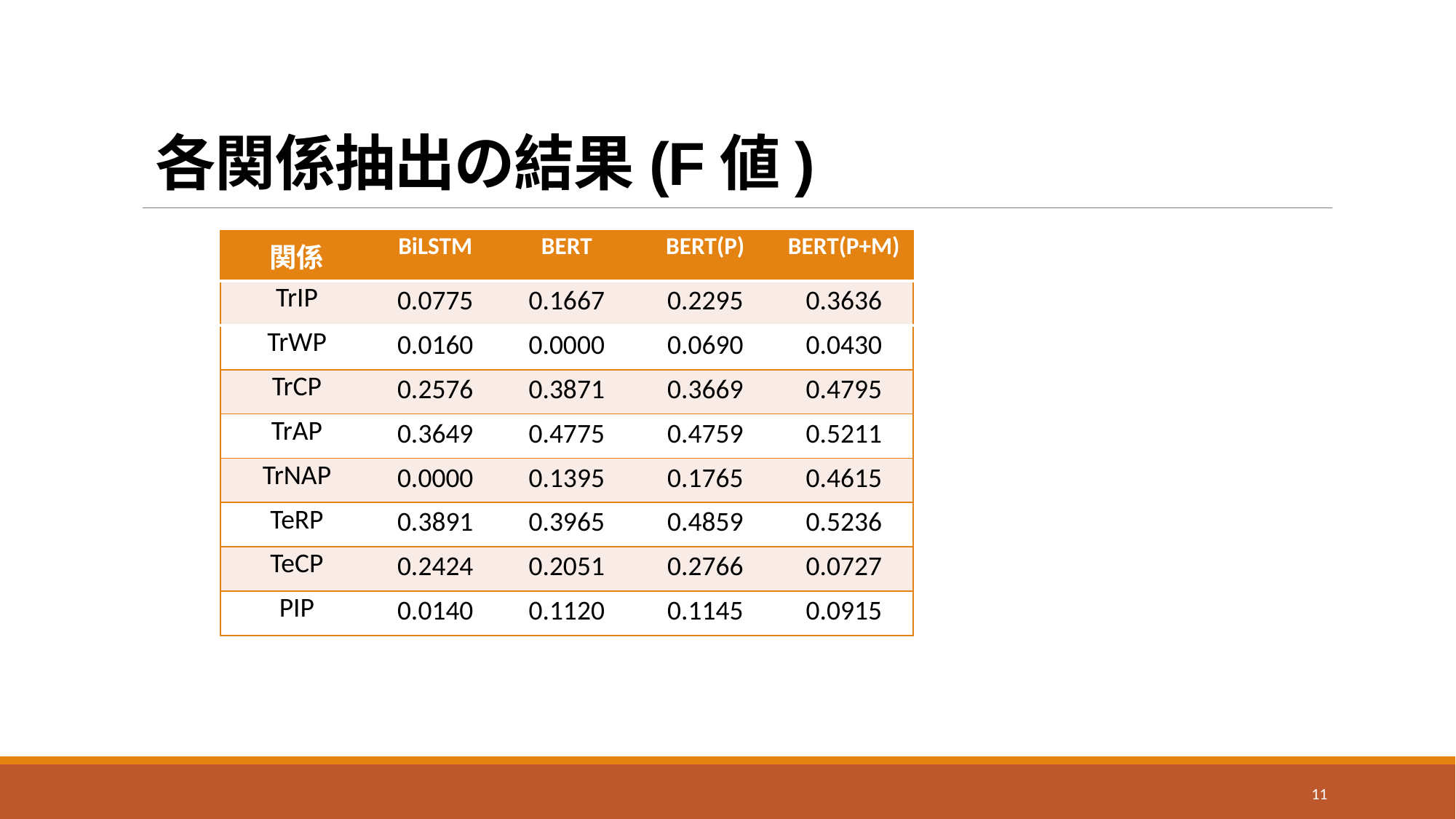

# 各関係抽出の結果(F値)
| 関係 | BiLSTM | BERT | BERT(P) | BERT(P+M) |
| --- | --- | --- | --- | --- |
| TrIP | 0.0775 | 0.1667 | 0.2295 | 0.3636 |
| TrWP | 0.0160 | 0.0000 | 0.0690 | 0.0430 |
| TrCP | 0.2576 | 0.3871 | 0.3669 | 0.4795 |
| TrAP | 0.3649 | 0.4775 | 0.4759 | 0.5211 |
| TrNAP | 0.0000 | 0.1395 | 0.1765 | 0.4615 |
| TeRP | 0.3891 | 0.3965 | 0.4859 | 0.5236 |
| TeCP | 0.2424 | 0.2051 | 0.2766 | 0.0727 |
| PIP | 0.0140 | 0.1120 | 0.1145 | 0.0915 |
11